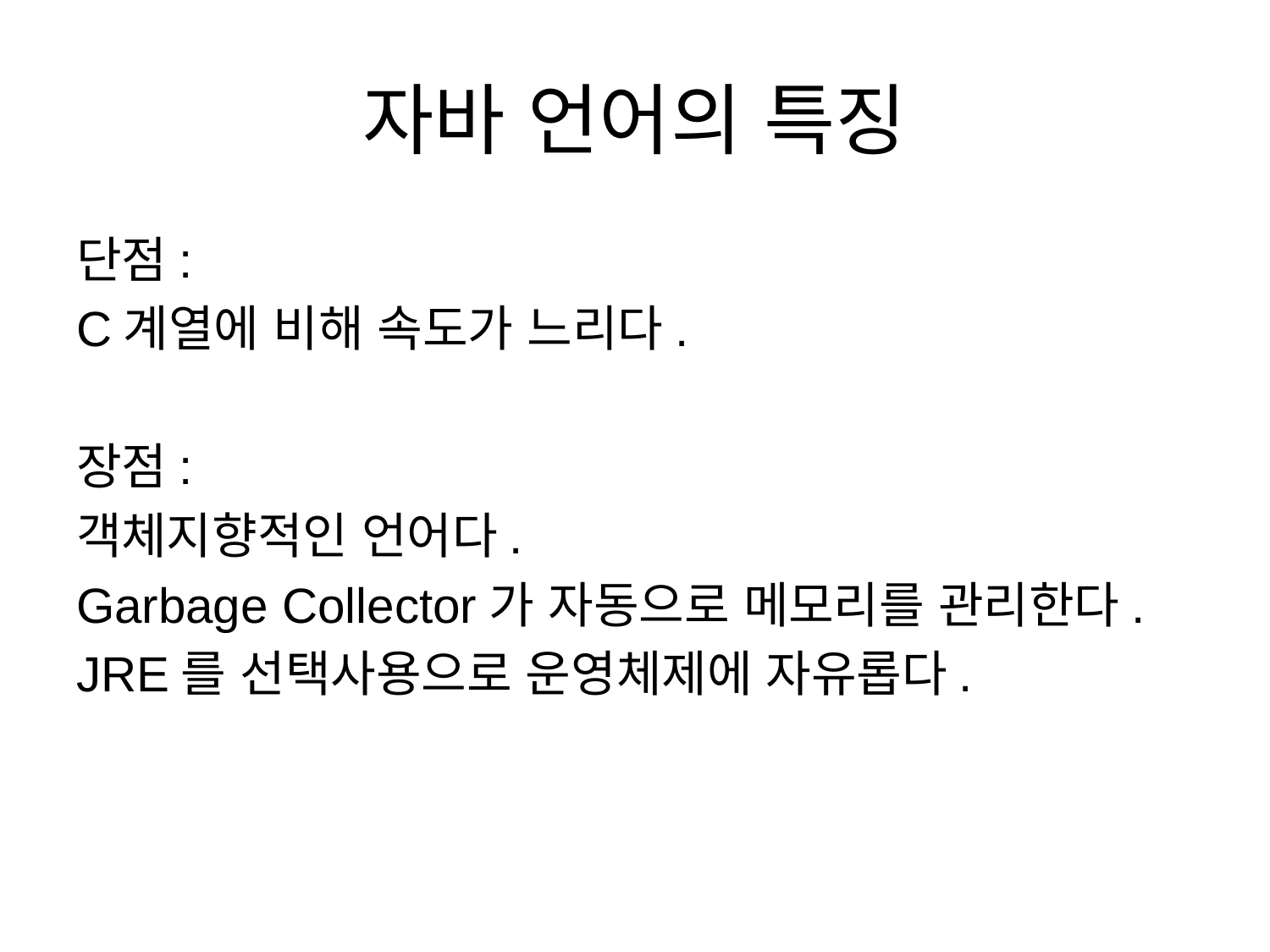

# 자바 언어의 특징
단점:
C계열에 비해 속도가 느리다.

장점:
객체지향적인 언어다.
Garbage Collector가 자동으로 메모리를 관리한다.
JRE를 선택사용으로 운영체제에 자유롭다.